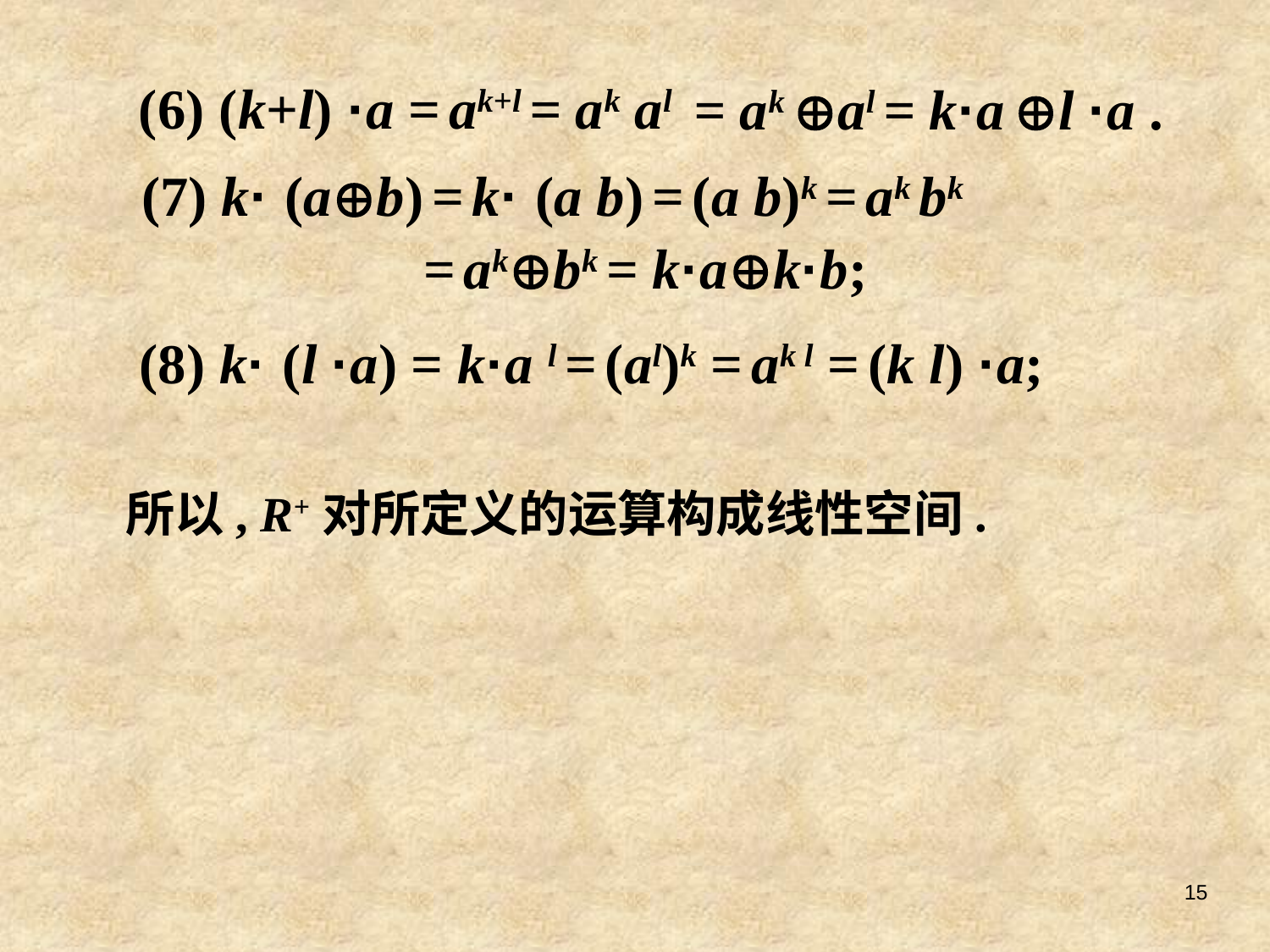

(6) (k+l) ·a = ak+l = ak al
= ak ⊕al = k·a ⊕l ·a .
(7) k· (a⊕b) = k· (a b) = (a b)k = ak bk
= ak⊕bk = k·a⊕k·b;
(8) k· (l ·a) = k·a l = (al)k = ak l = (k l) ·a;
所以, R+对所定义的运算构成线性空间.